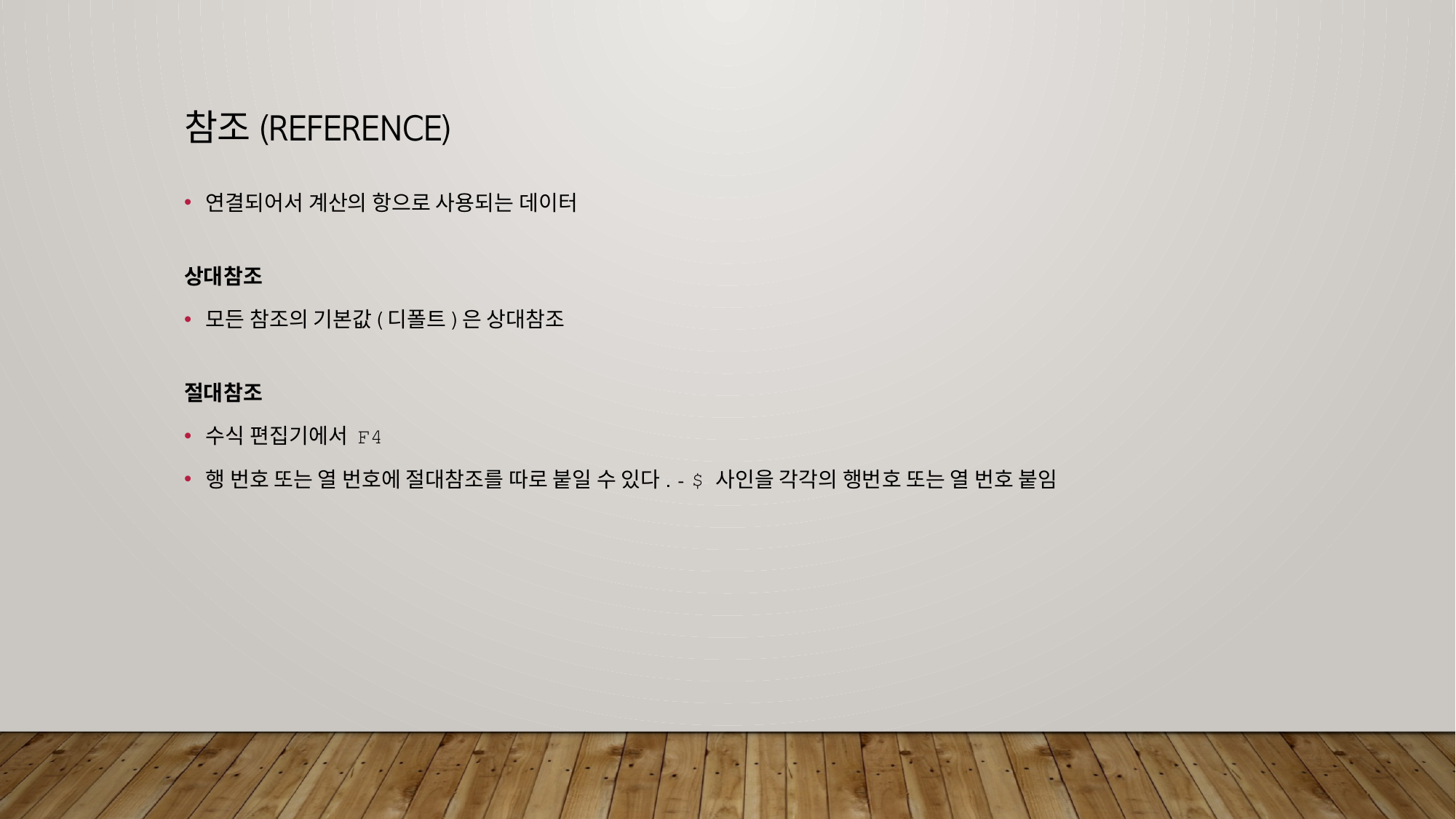

# 참조(Reference)
연결되어서 계산의 항으로 사용되는 데이터
상대참조
모든 참조의 기본값(디폴트)은 상대참조
절대참조
수식 편집기에서 F4
행 번호 또는 열 번호에 절대참조를 따로 붙일 수 있다. - $ 사인을 각각의 행번호 또는 열 번호 붙임